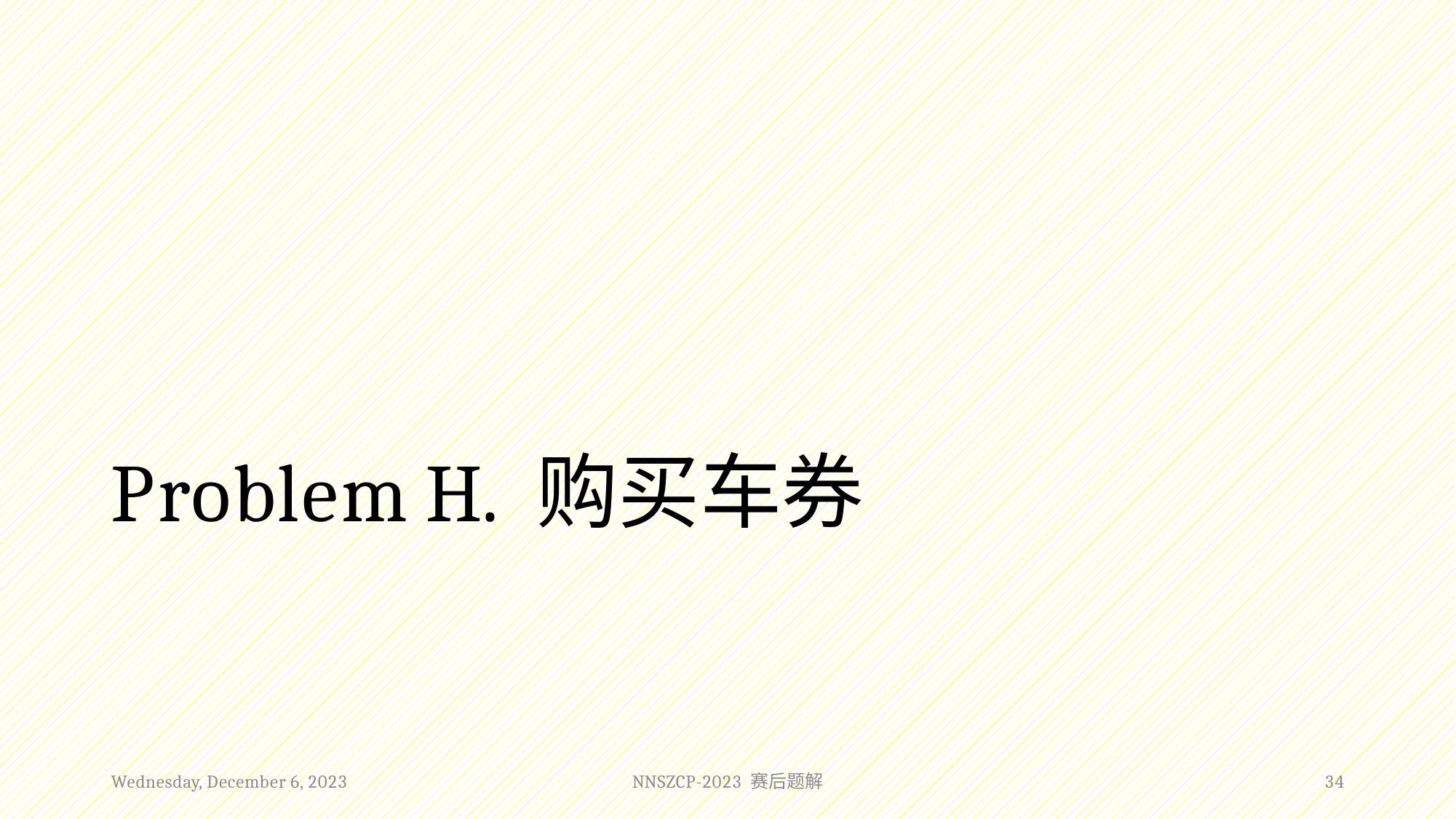

# Problem H. 购买车券
Wednesday, December 6, 2023
NNSZCP-2023 赛后题解
34